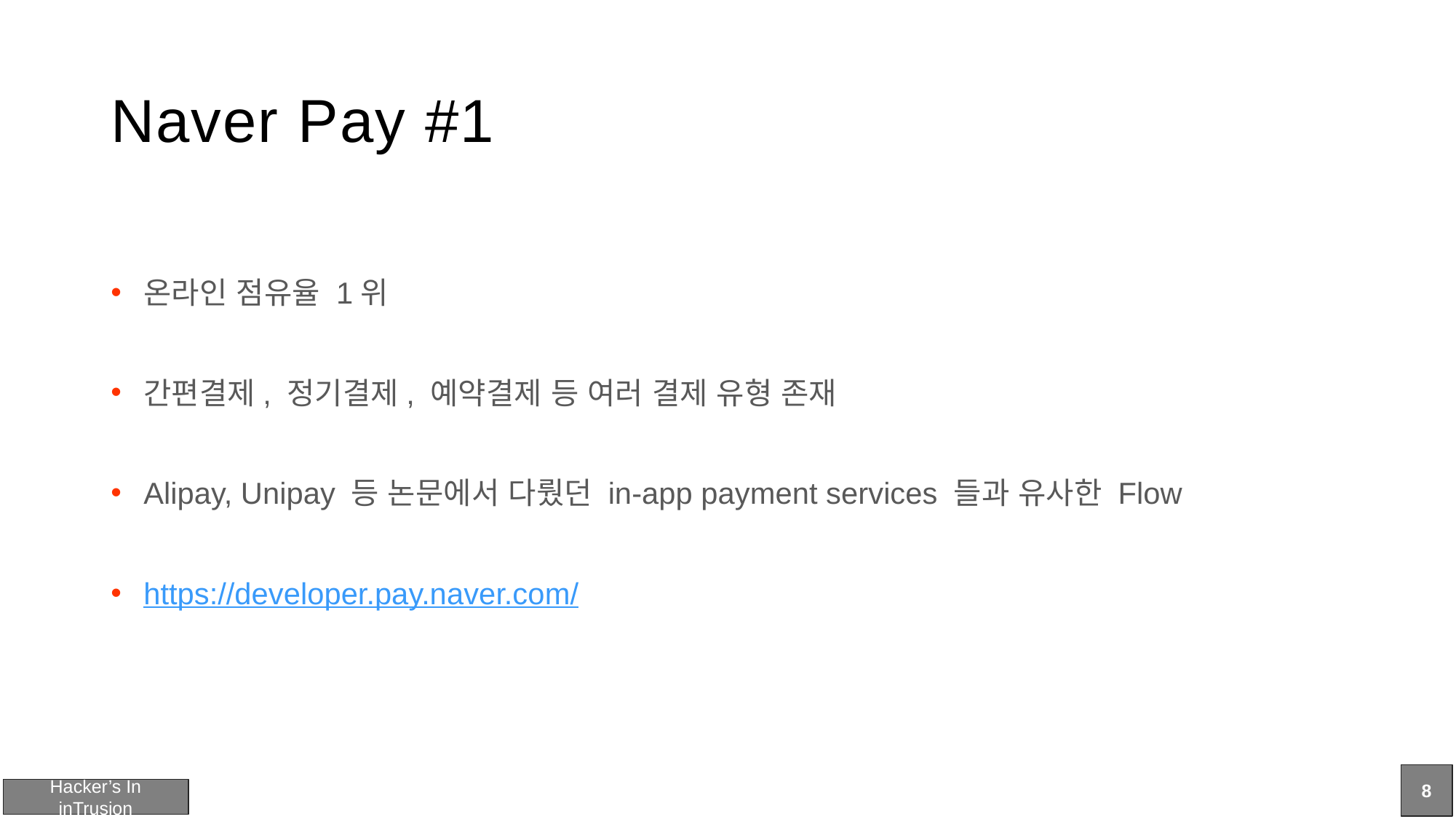

# Naver Pay #1

온라인 점유율 1위

간편결제, 정기결제, 예약결제 등 여러 결제 유형 존재

Alipay, Unipay 등 논문에서 다뤘던 in-app payment services 들과 유사한 Flow

https://developer.pay.naver.com/

8
Hacker’s In inTrusion